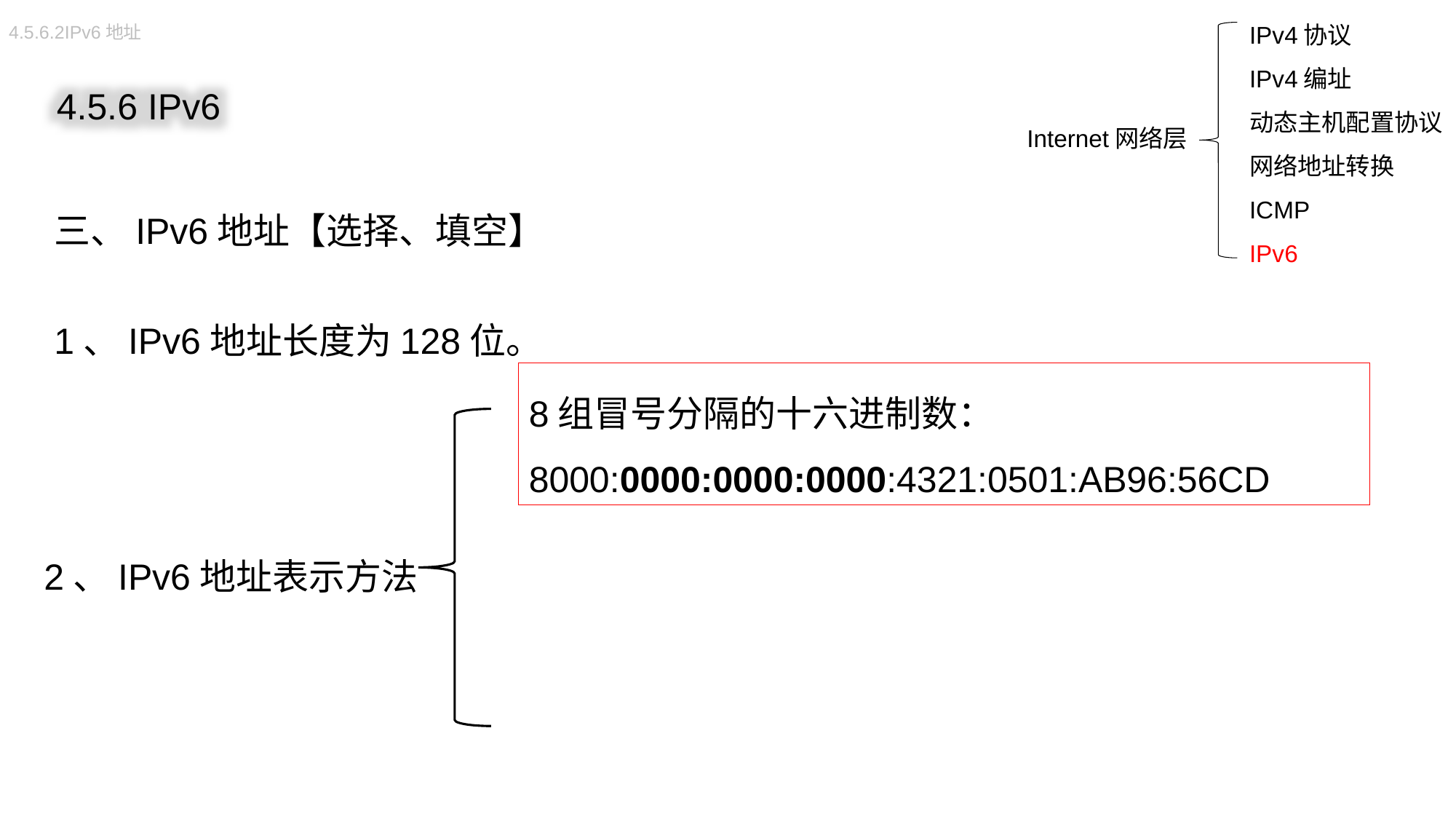

IPv4协议
IPv4编址
动态主机配置协议
网络地址转换
ICMP
IPv6
4.5.6.2IPv6地址

4.5.6 IPv6
Internet网络层
三、IPv6地址【选择、填空】
1、IPv6地址长度为128位。
8组冒号分隔的十六进制数：
8000:0000:0000:0000:4321:0501:AB96:56CD

2、IPv6地址表示方法